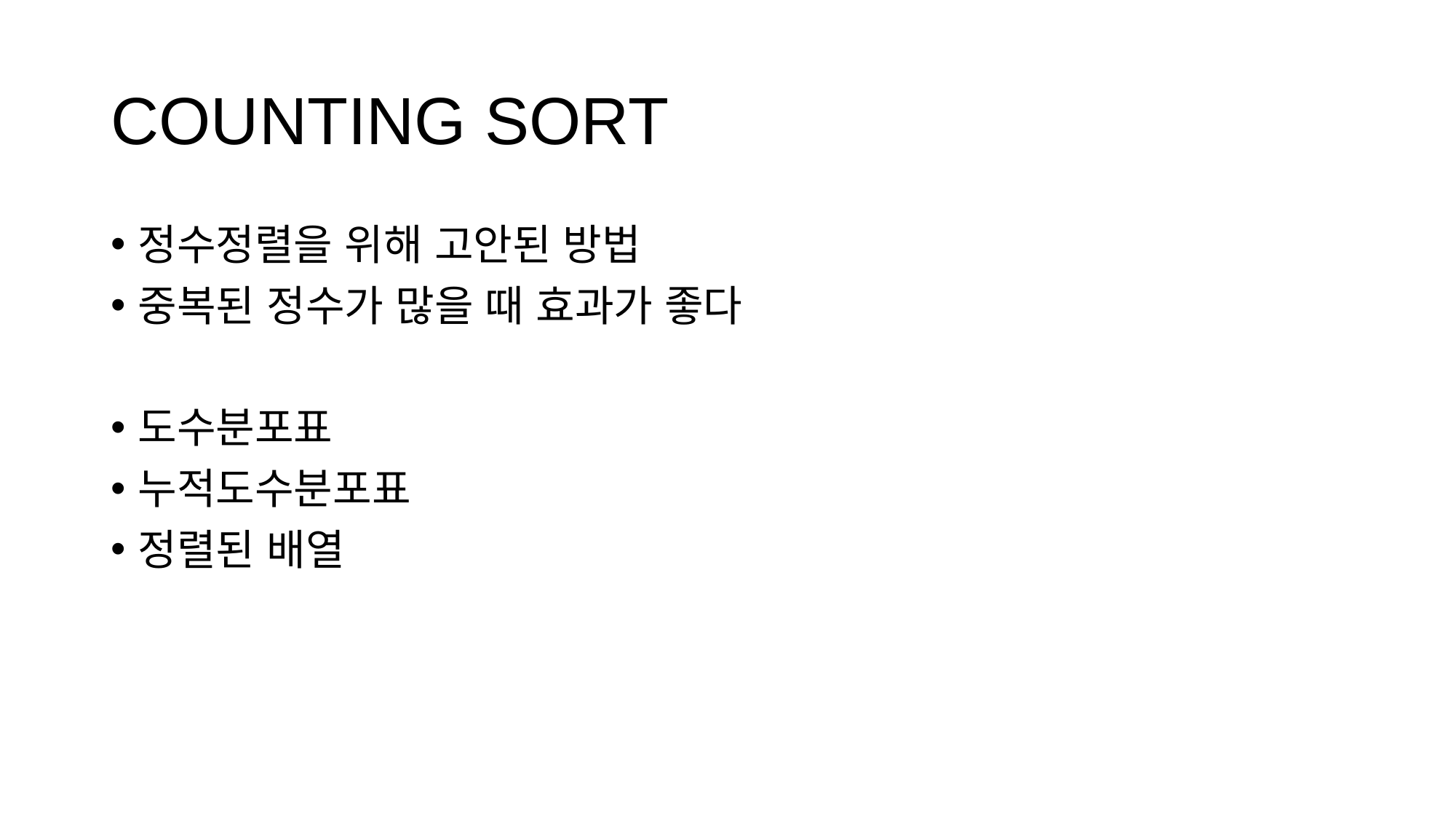

# COUNTING SORT
정수정렬을 위해 고안된 방법
중복된 정수가 많을 때 효과가 좋다

도수분포표
누적도수분포표
정렬된 배열